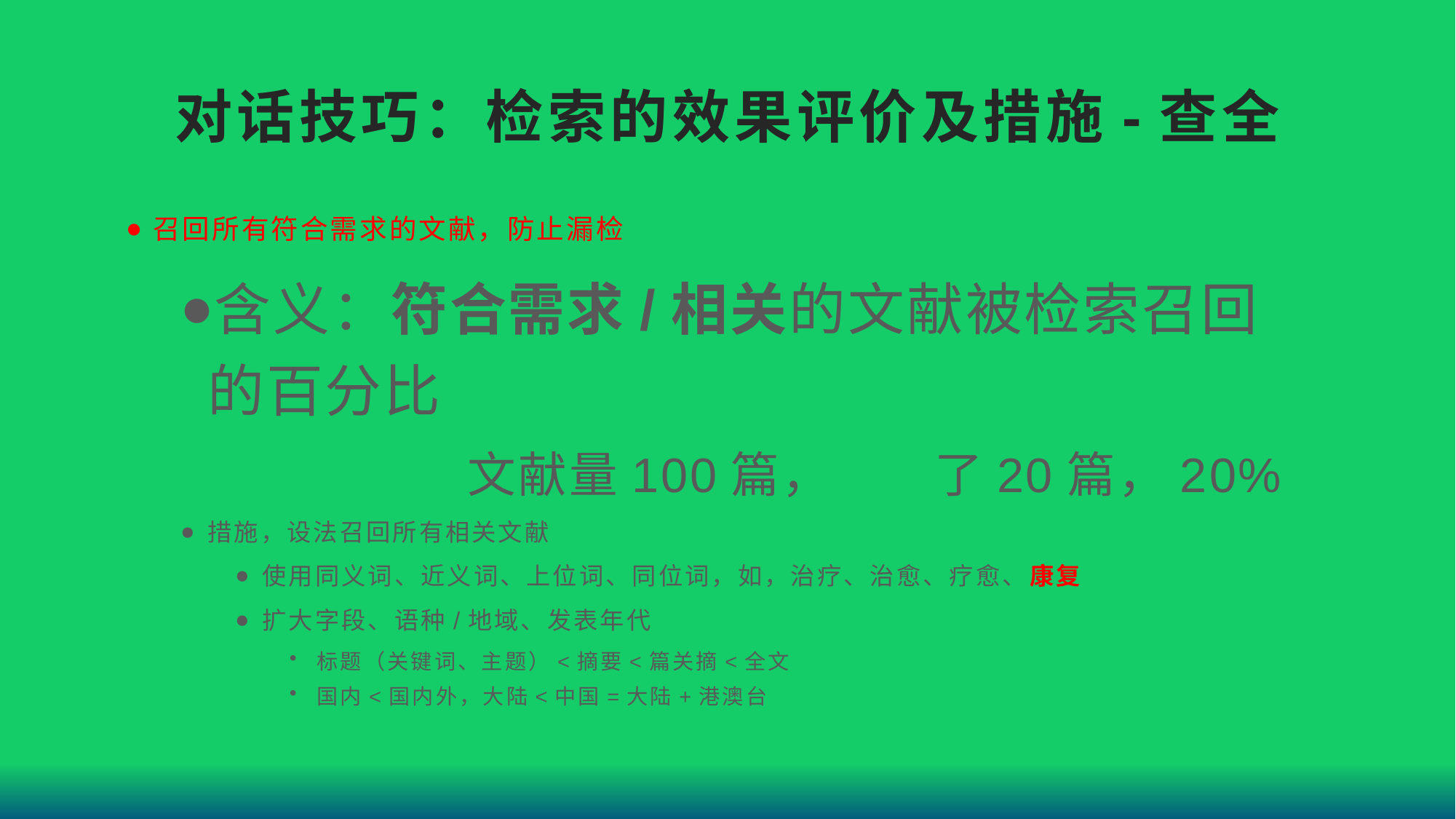

# 对话技巧：检索的效果评价及措施-查全
召回所有符合需求的文献，防止漏检
含义：符合需求/相关的文献被检索召回的百分比
符合需求文献量100篇，召回了20篇，20%
措施，设法召回所有相关文献
使用同义词、近义词、上位词、同位词，如，治疗、治愈、疗愈、康复
扩大字段、语种/地域、发表年代
标题（关键词、主题）<摘要<篇关摘<全文
国内<国内外，大陆<中国=大陆+港澳台